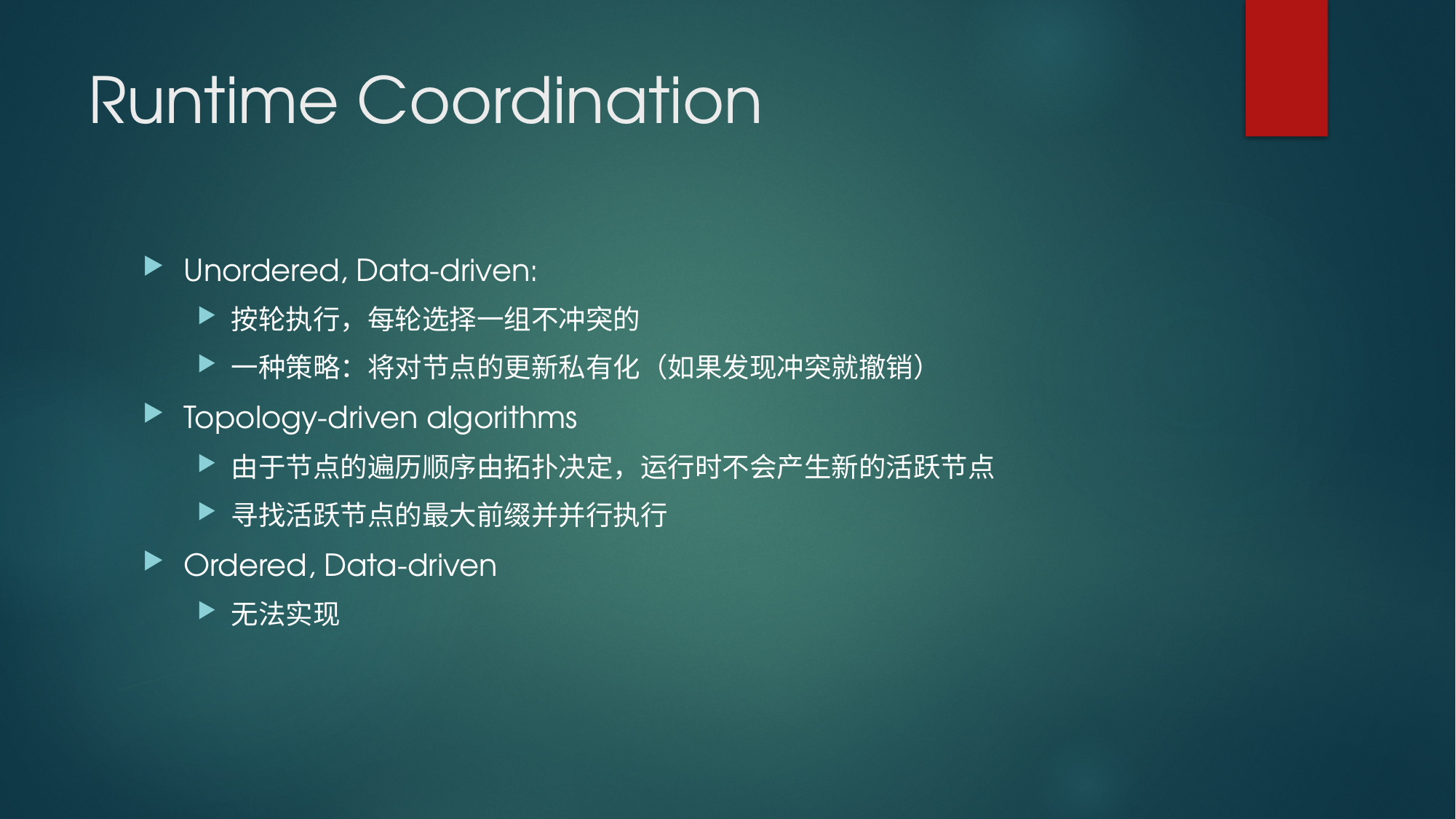

# Runtime Coordination
Unordered, Data-driven:
按轮执行，每轮选择一组不冲突的
一种策略：将对节点的更新私有化（如果发现冲突就撤销）
Topology-driven algorithms
由于节点的遍历顺序由拓扑决定，运行时不会产生新的活跃节点
寻找活跃节点的最大前缀并并行执行
Ordered, Data-driven
无法实现